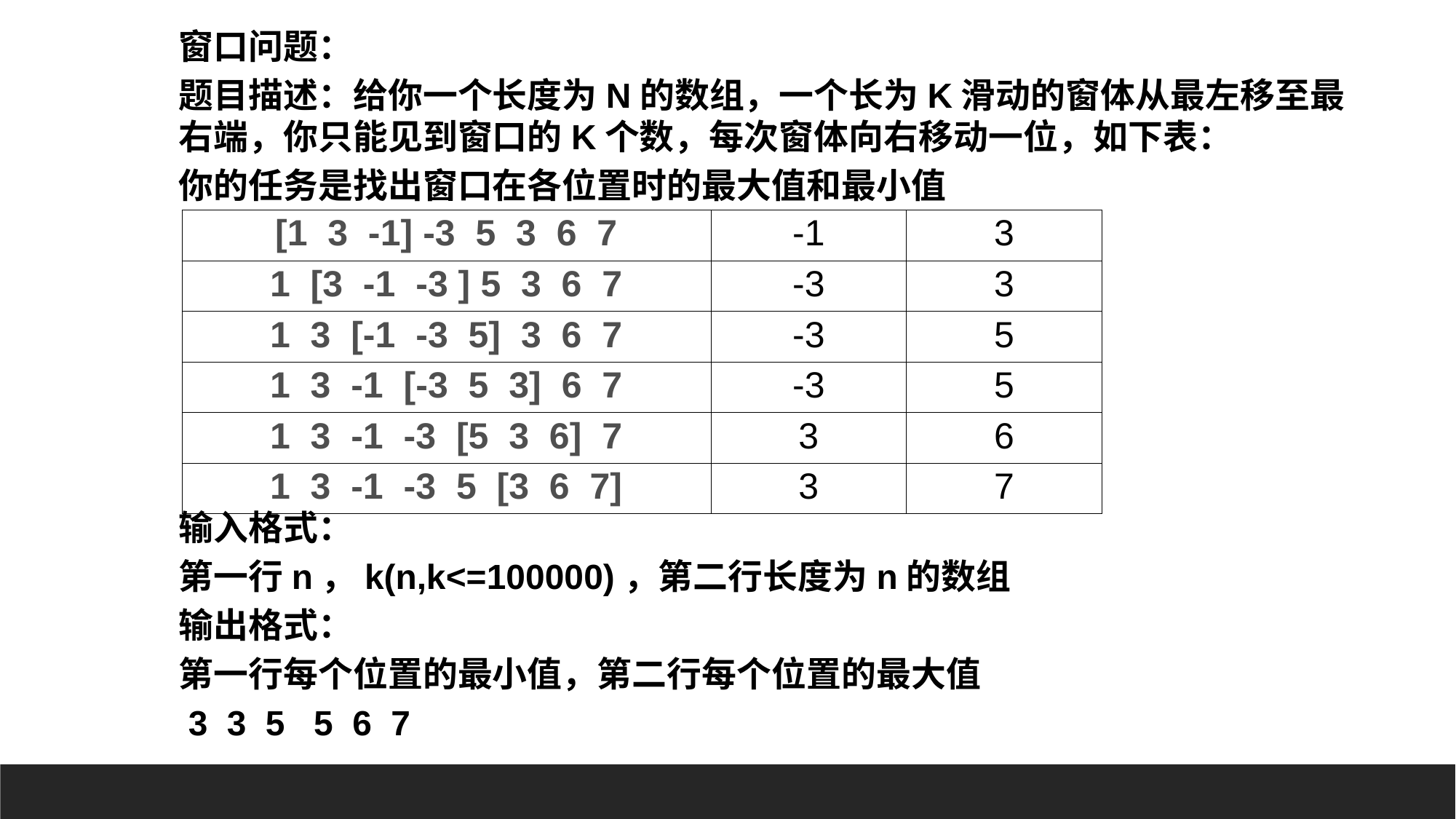

窗口问题：
题目描述：给你一个长度为N的数组，一个长为K滑动的窗体从最左移至最右端，你只能见到窗口的K个数，每次窗体向右移动一位，如下表：
你的任务是找出窗口在各位置时的最大值和最小值

输入格式：
第一行n，k(n,k<=100000)，第二行长度为n的数组
输出格式：
第一行每个位置的最小值，第二行每个位置的最大值
 3  3  5   5  6  7

| [1 3 -1] -3 5 3 6 7 | -1 | 3 |
| --- | --- | --- |
| 1 [3 -1 -3 ] 5 3 6 7 | -3 | 3 |
| 1 3 [-1 -3 5] 3 6 7 | -3 | 5 |
| 1 3 -1 [-3 5 3] 6 7 | -3 | 5 |
| 1 3 -1 -3 [5 3 6] 7 | 3 | 6 |
| 1 3 -1 -3 5 [3 6 7] | 3 | 7 |